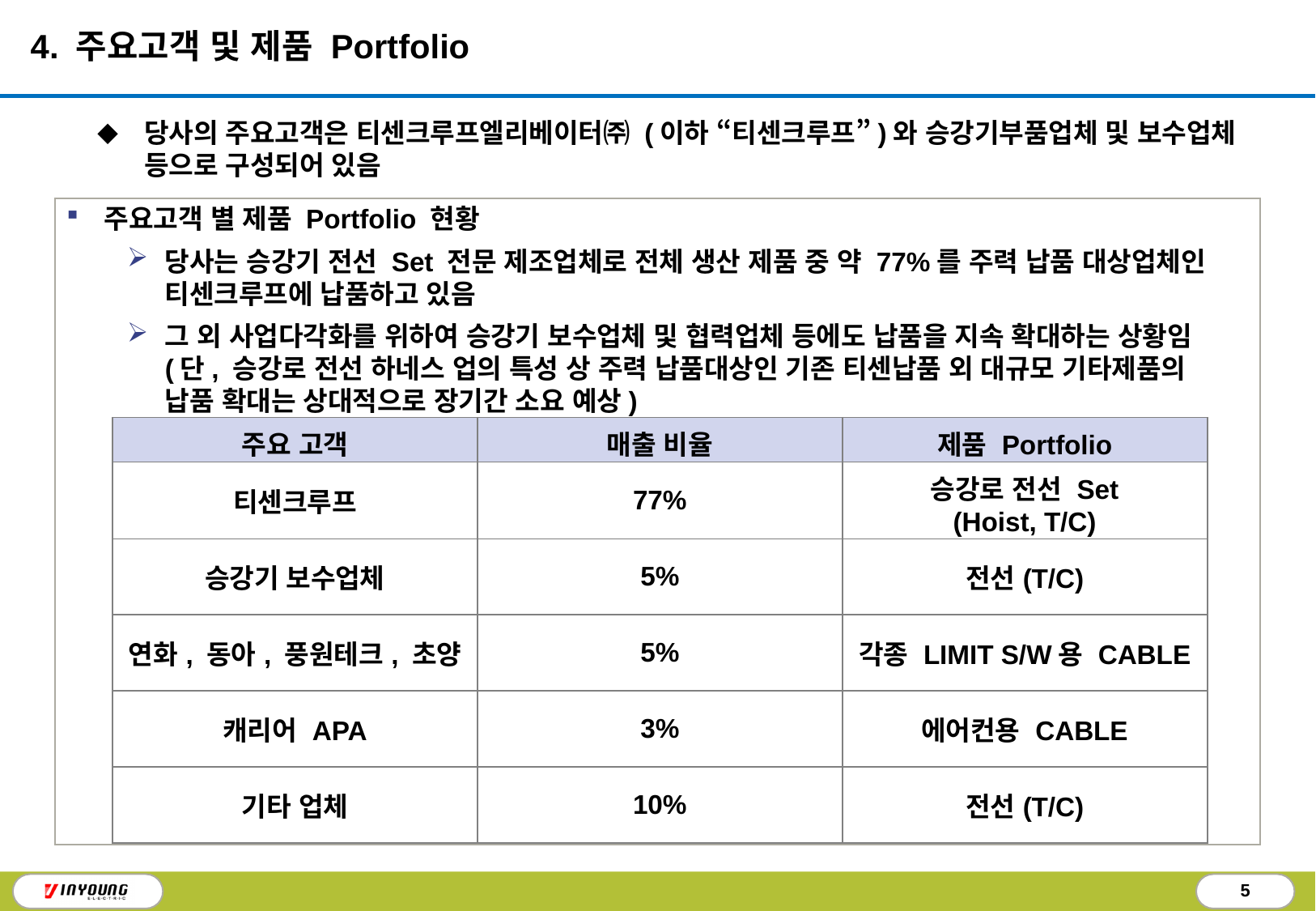

4. 주요고객 및 제품 Portfolio
당사의 주요고객은 티센크루프엘리베이터㈜ (이하 “티센크루프”)와 승강기부품업체 및 보수업체
등으로 구성되어 있음
주요고객 별 제품 Portfolio 현황
당사는 승강기 전선 Set 전문 제조업체로 전체 생산 제품 중 약 77%를 주력 납품 대상업체인 티센크루프에 납품하고 있음
그 외 사업다각화를 위하여 승강기 보수업체 및 협력업체 등에도 납품을 지속 확대하는 상황임 (단, 승강로 전선 하네스 업의 특성 상 주력 납품대상인 기존 티센납품 외 대규모 기타제품의 납품 확대는 상대적으로 장기간 소요 예상)
| 주요 고객 | 매출 비율 | 제품 Portfolio |
| --- | --- | --- |
| 티센크루프 | 77% | 승강로 전선 Set (Hoist, T/C) |
| 승강기 보수업체 | 5% | 전선(T/C) |
| 연화, 동아, 풍원테크, 초양 | 5% | 각종 LIMIT S/W용 CABLE |
| 캐리어 APA | 3% | 에어컨용 CABLE |
| 기타 업체 | 10% | 전선(T/C) |